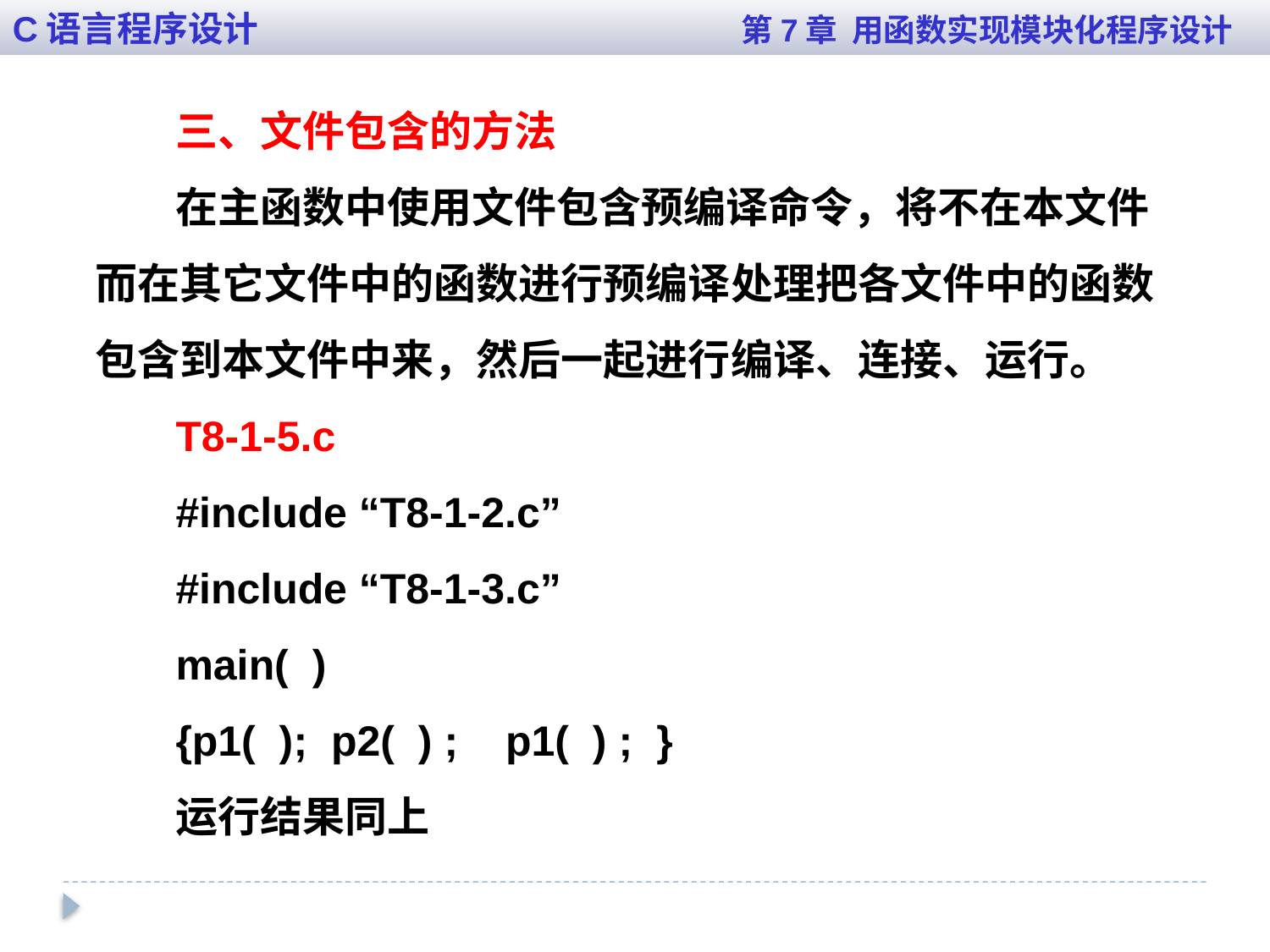

C语言程序设计                                                            第7章  用函数实现模块化程序设计
三、文件包含的方法
在主函数中使用文件包含预编译命令，将不在本文件而在其它文件中的函数进行预编译处理把各文件中的函数包含到本文件中来，然后一起进行编译、连接、运行。
T8-1-5.c
#include “T8-1-2.c”
#include “T8-1-3.c”
main(  )
{p1(  );  p2(  ) ;    p1(  ) ;  }
运行结果同上